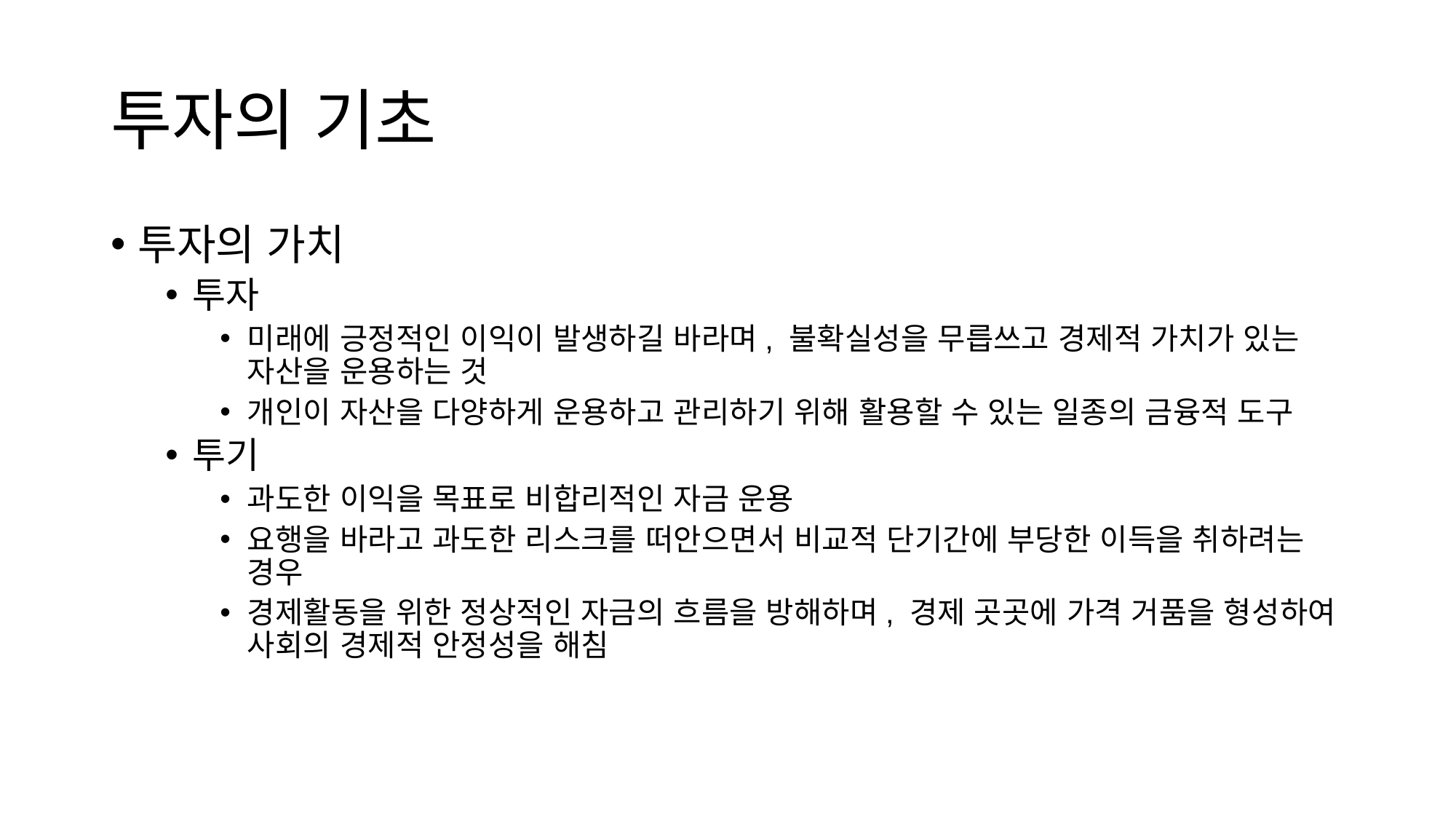

# 투자의 기초
투자의 가치
투자
미래에 긍정적인 이익이 발생하길 바라며, 불확실성을 무릅쓰고 경제적 가치가 있는 자산을 운용하는 것
개인이 자산을 다양하게 운용하고 관리하기 위해 활용할 수 있는 일종의 금융적 도구
투기
과도한 이익을 목표로 비합리적인 자금 운용
요행을 바라고 과도한 리스크를 떠안으면서 비교적 단기간에 부당한 이득을 취하려는 경우
경제활동을 위한 정상적인 자금의 흐름을 방해하며, 경제 곳곳에 가격 거품을 형성하여 사회의 경제적 안정성을 해침